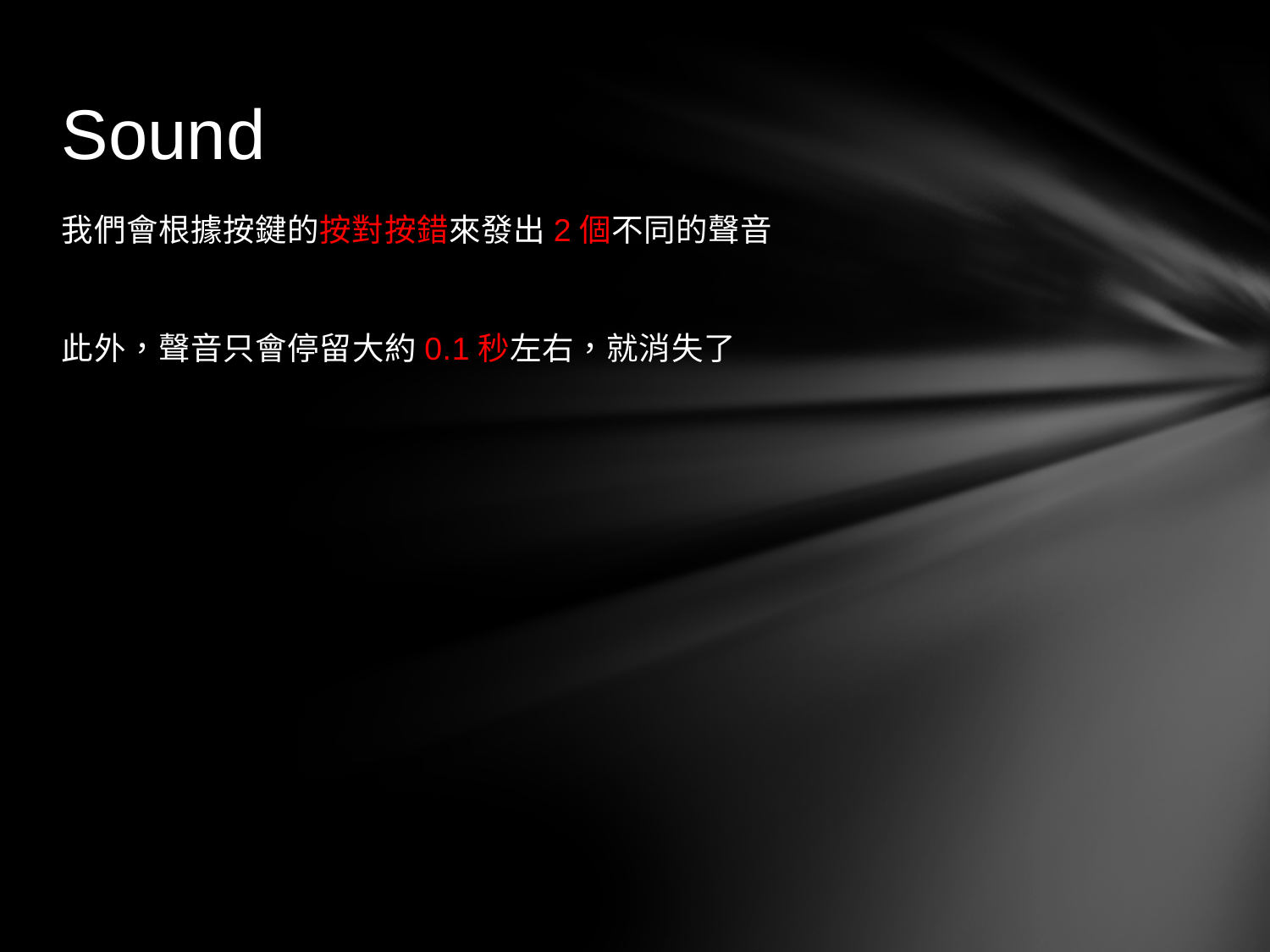

# Sound
我們會根據按鍵的按對按錯來發出2個不同的聲音

此外，聲音只會停留大約0.1秒左右，就消失了